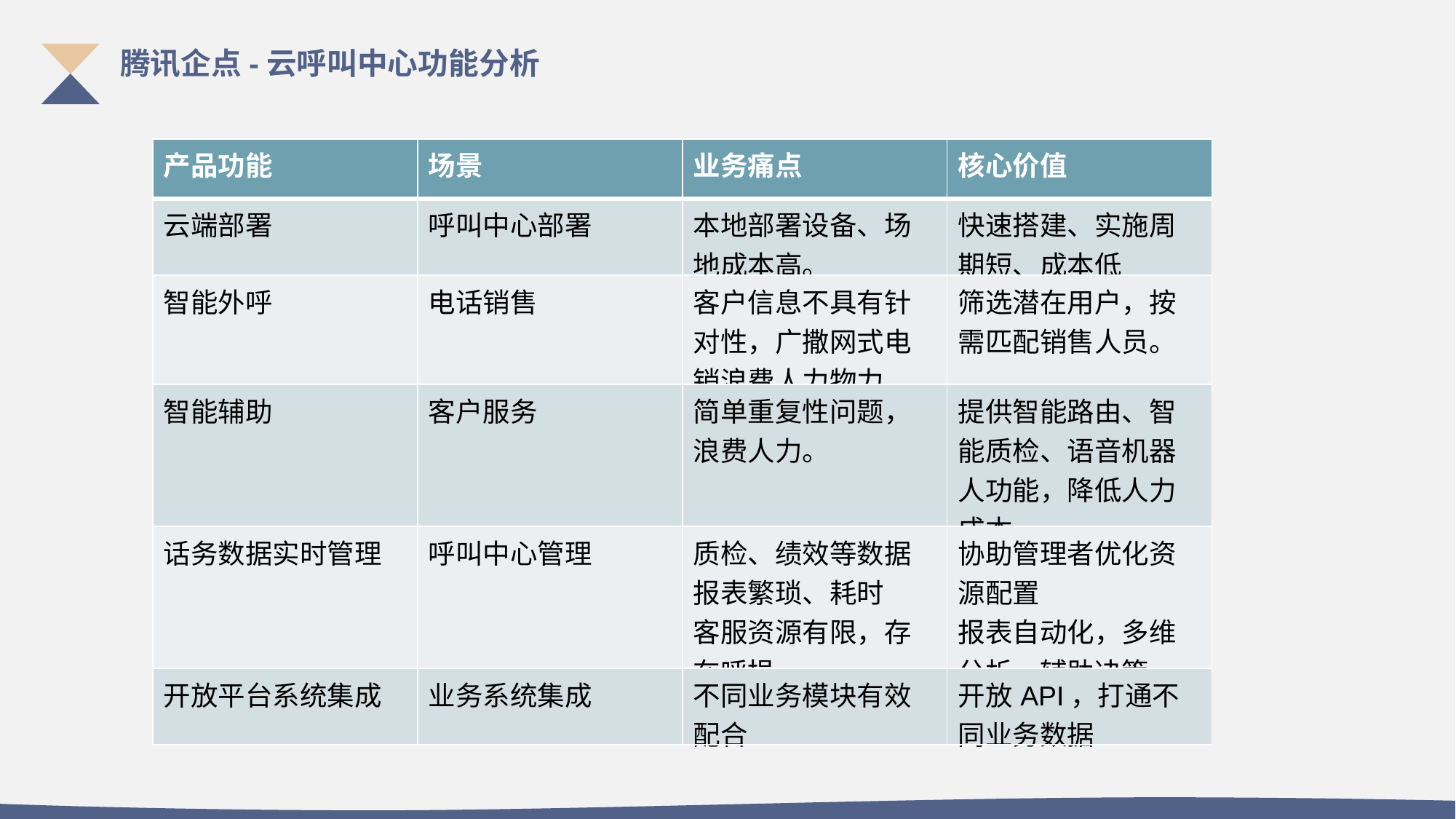

腾讯企点-云呼叫中心功能分析

| 产品功能 | 场景 | 业务痛点 | 核心价值 |
| --- | --- | --- | --- |
| 云端部署 | 呼叫中心部署 | 本地部署设备、场地成本高。 | 快速搭建、实施周期短、成本低 |
| 智能外呼 | 电话销售 | 客户信息不具有针对性，广撒网式电销浪费人力物力 | 筛选潜在用户，按需匹配销售人员。 |
| 智能辅助 | 客户服务 | 简单重复性问题，浪费人力。 | 提供智能路由、智能质检、语音机器人功能，降低人力成本。 |
| 话务数据实时管理 | 呼叫中心管理 | 质检、绩效等数据报表繁琐、耗时 客服资源有限，存在呼损 | 协助管理者优化资源配置 报表自动化，多维分析，辅助决策 |
| 开放平台系统集成 | 业务系统集成 | 不同业务模块有效配合 | 开放API，打通不同业务数据 |